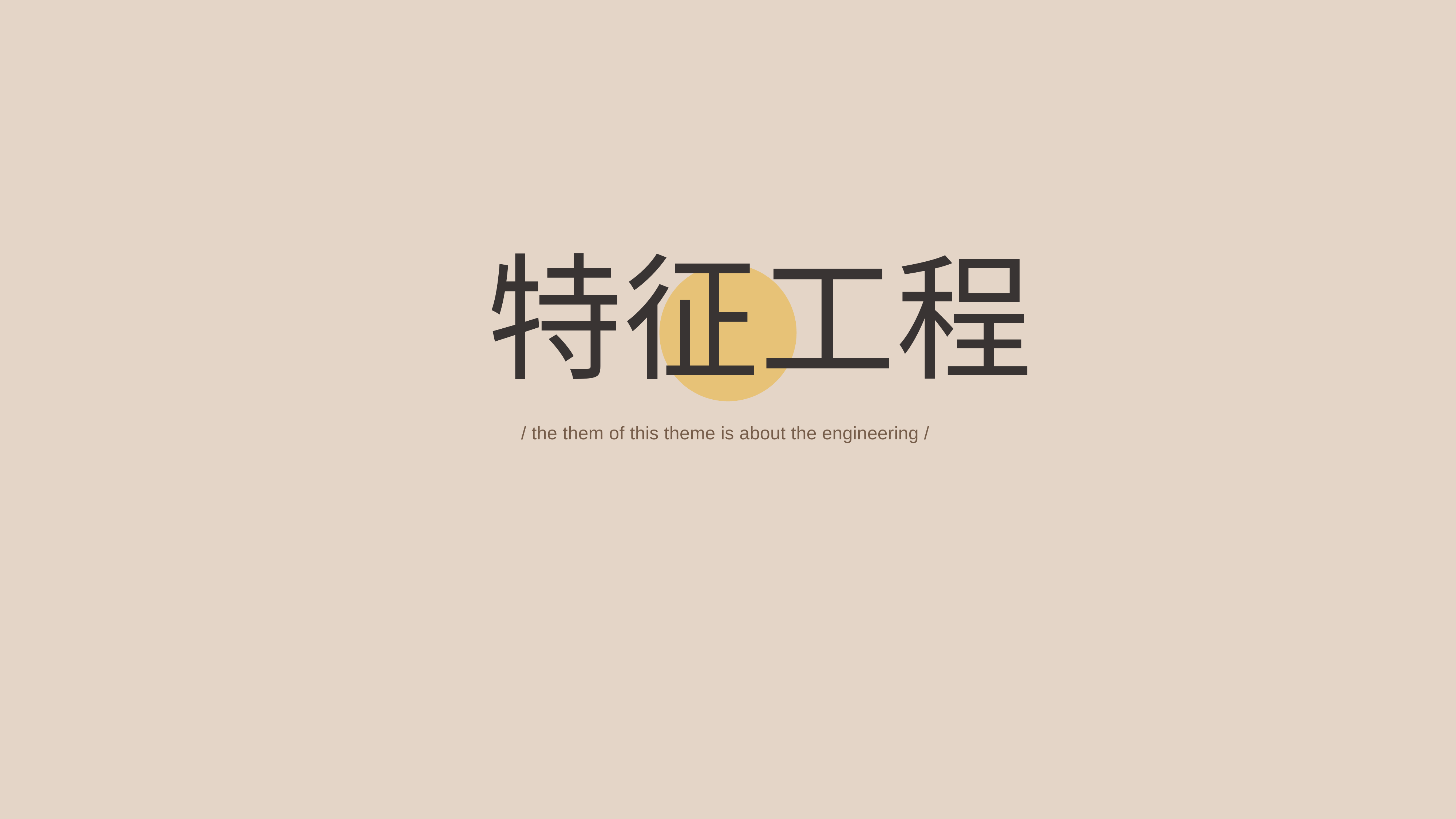

特征工程

/ the them of this theme is about the engineering /